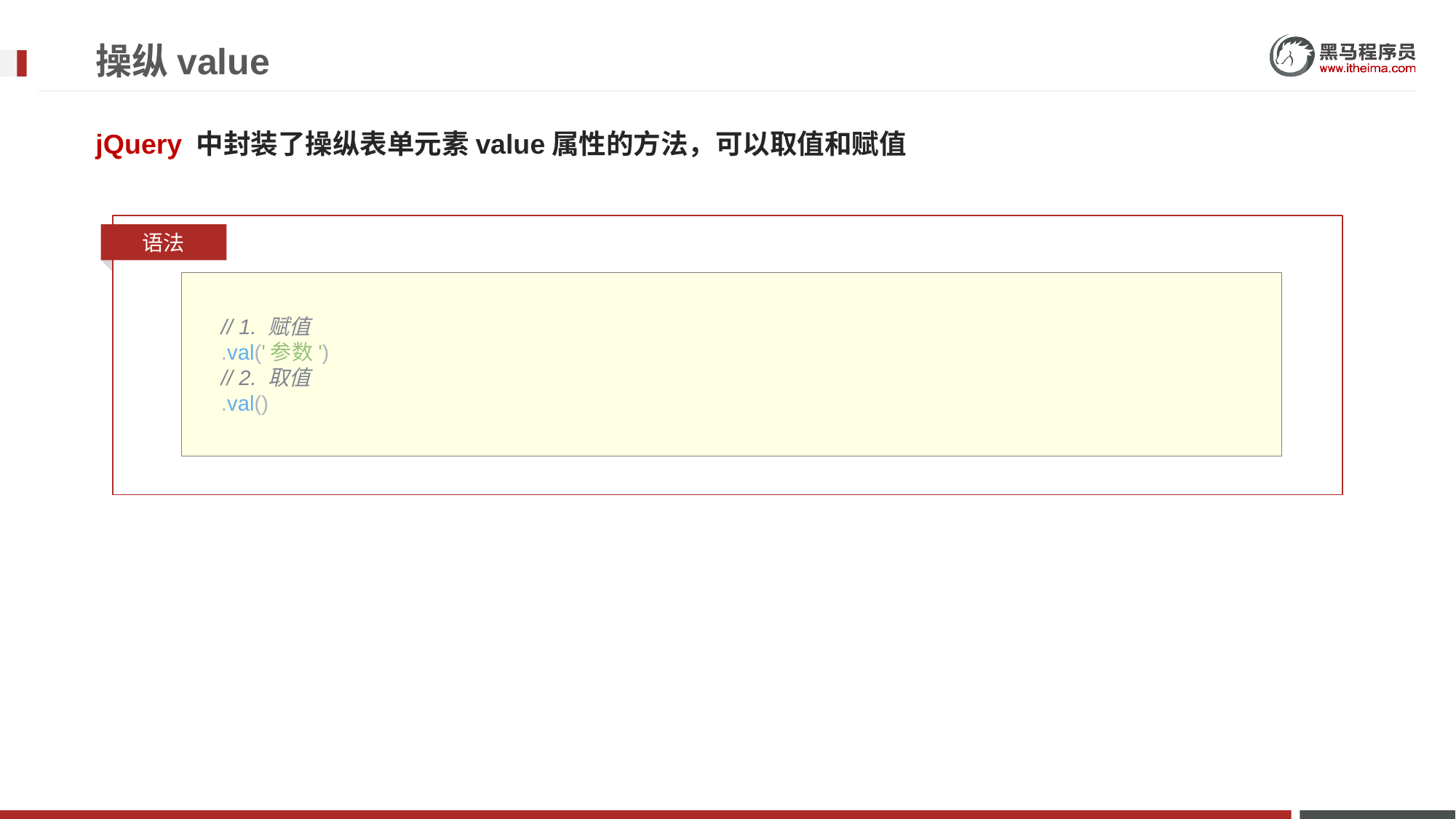

# 操纵value
jQuery 中封装了操纵表单元素value属性的方法，可以取值和赋值

语法

      // 1. 赋值
      .val('参数')
      // 2. 取值
      .val()